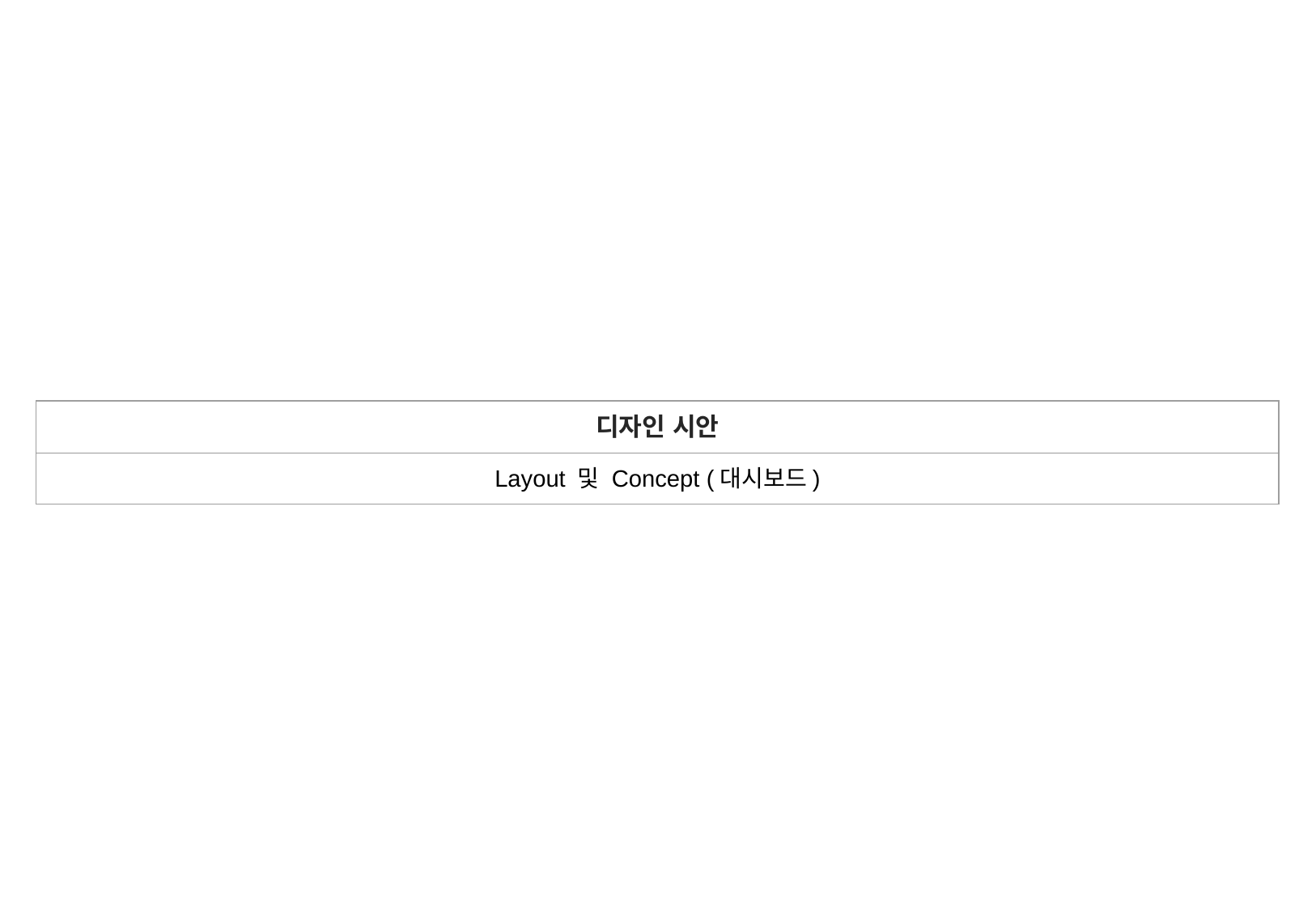

| 디자인 시안 |
| --- |
| Layout 및 Concept (대시보드) |